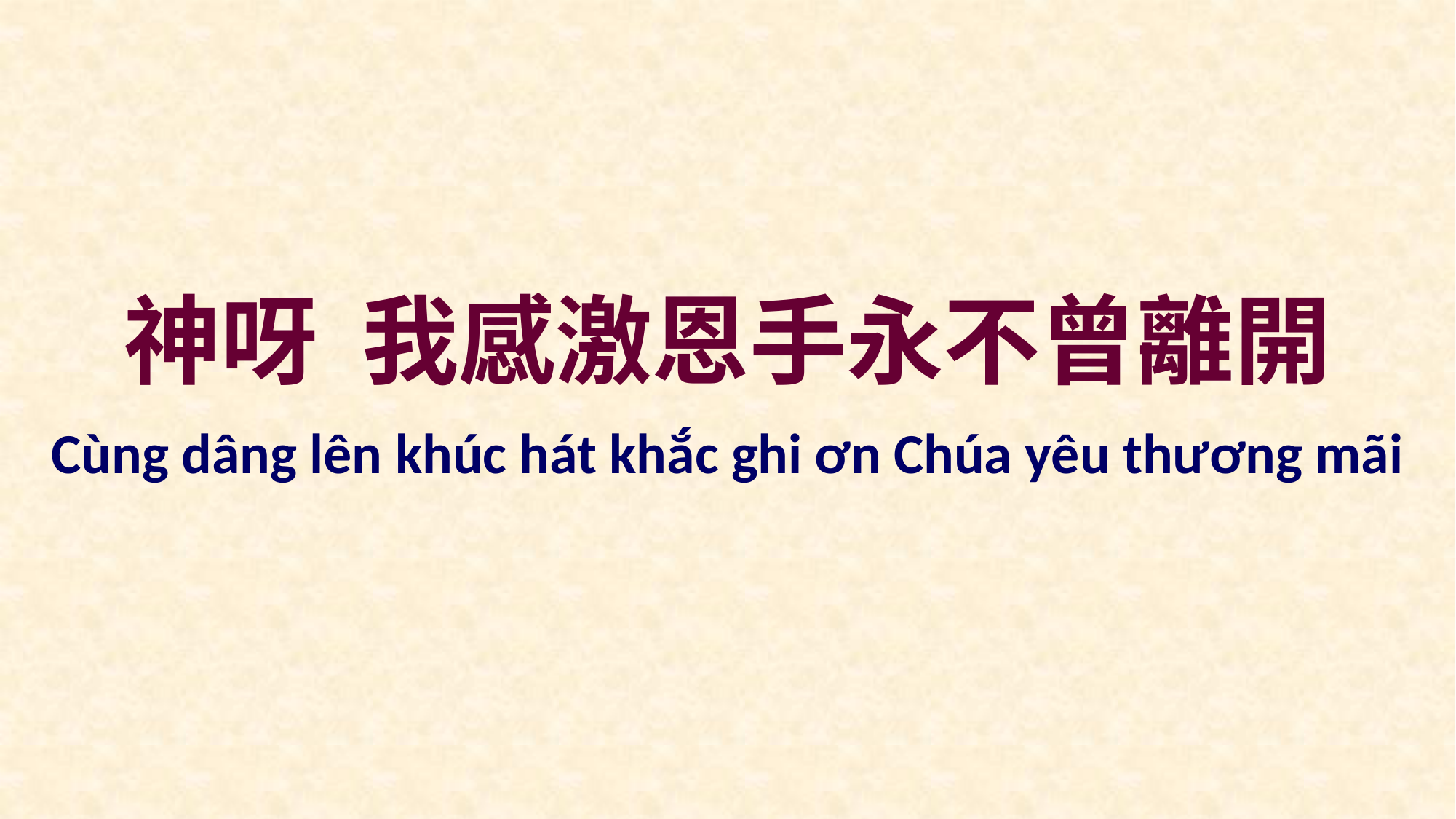

神呀  我感激恩手永不曾離開
Cùng dâng lên khúc hát khắc ghi ơn Chúa yêu thương mãi